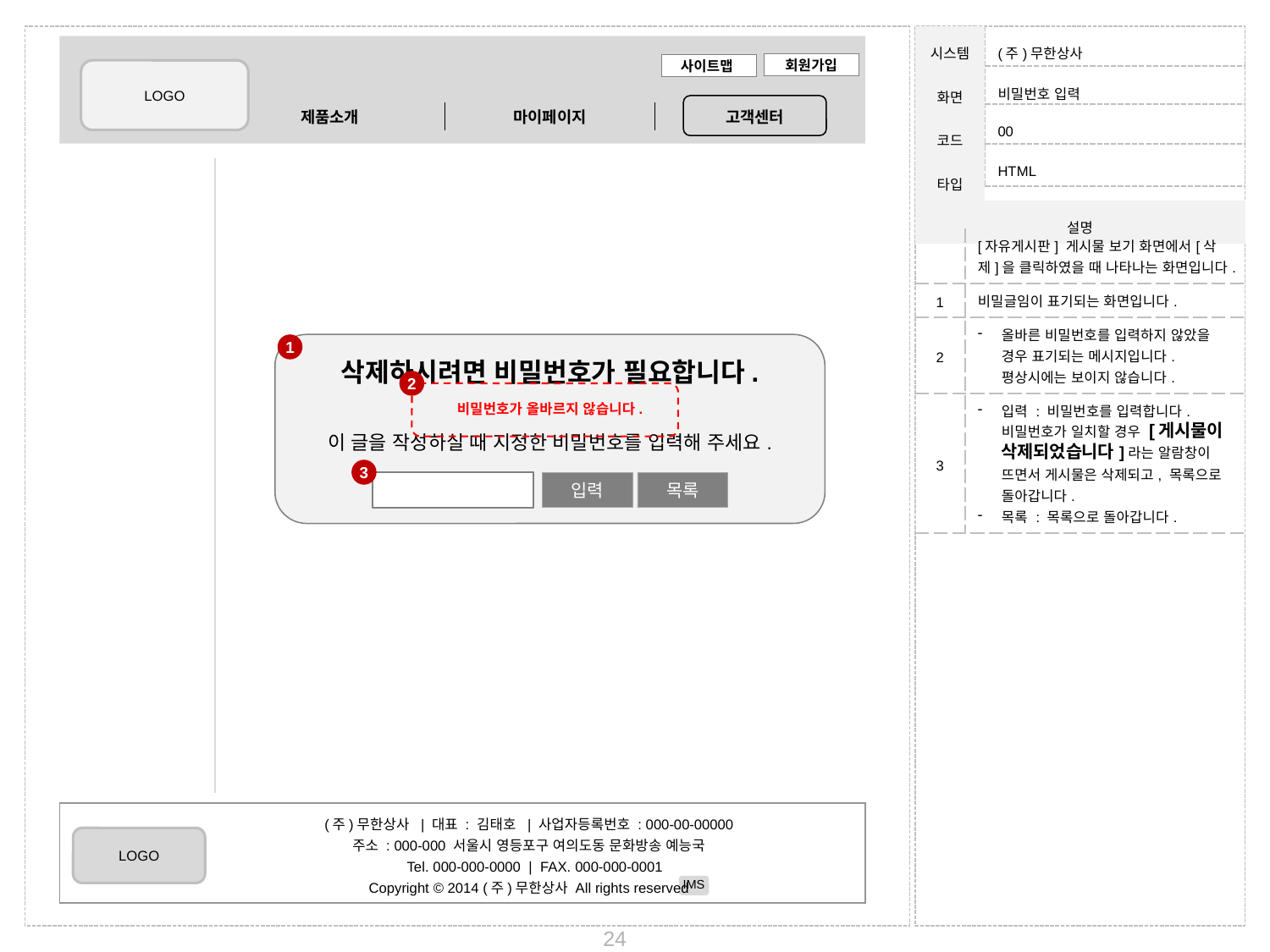

| 비밀번호 입력 |
| --- |
| 00 |
| HTML |

|  | [자유게시판] 게시물 보기 화면에서[삭제]을 클릭하였을 때 나타나는 화면입니다. |
| --- | --- |
| 1 | 비밀글임이 표기되는 화면입니다. |
| 2 | 올바른 비밀번호를 입력하지 않았을 경우 표기되는 메시지입니다.평상시에는 보이지 않습니다. |
| 3 | 입력 : 비밀번호를 입력합니다. 비밀번호가 일치할 경우 [게시물이 삭제되었습니다]라는 알람창이 뜨면서 게시물은 삭제되고, 목록으로 돌아갑니다. 목록 : 목록으로 돌아갑니다. |
삭제하시려면 비밀번호가 필요합니다.

비밀번호가 올바르지 않습니다.

이 글을 작성하실 때 지정한 비밀번호를 입력해 주세요.

1
2

3

입력
목록
24